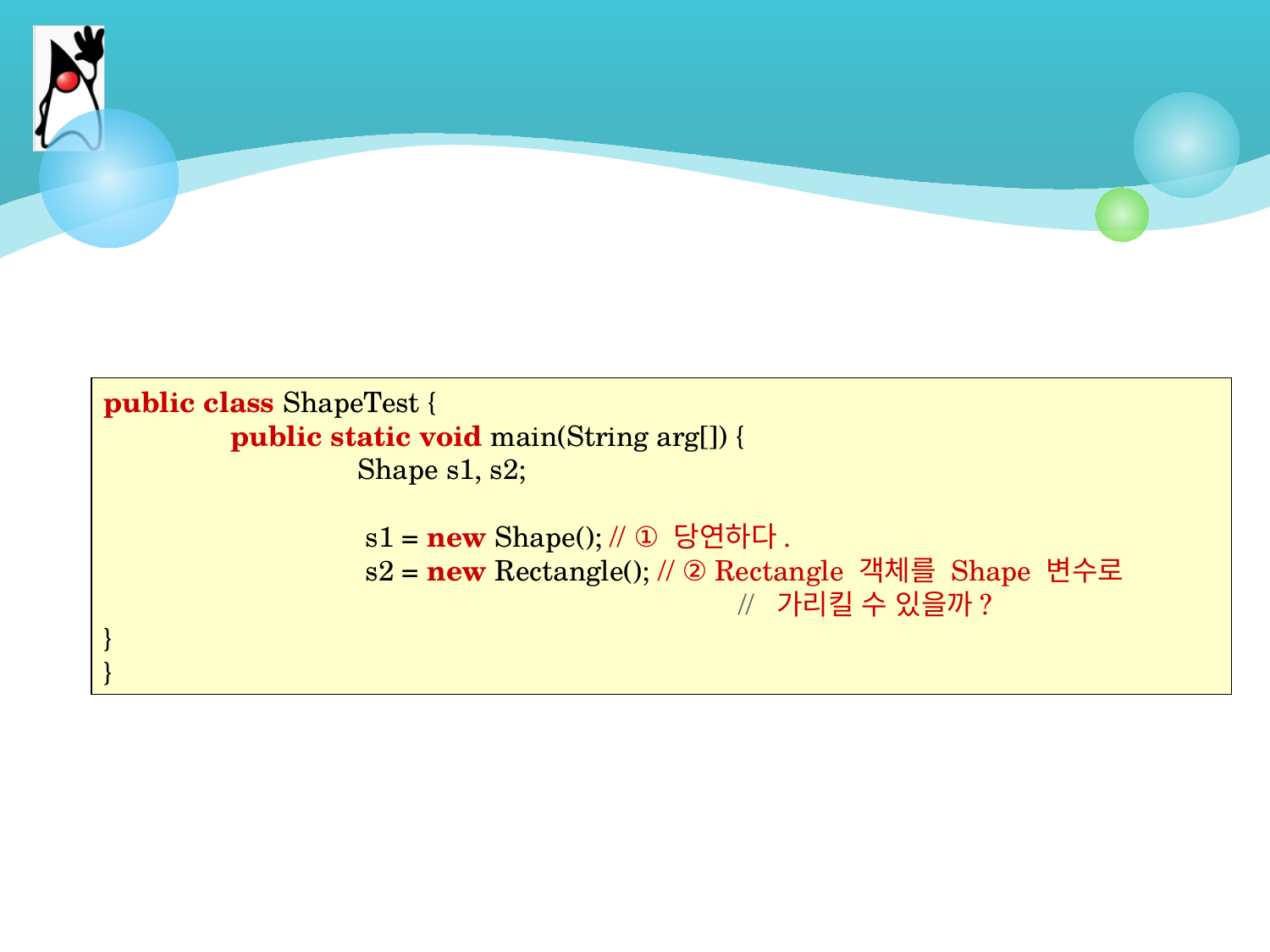

#
public class ShapeTest {
	public static void main(String arg[]) {
		Shape s1, s2;

		 s1 = new Shape(); // ① 당연하다.
		 s2 = new Rectangle(); // ② Rectangle 객체를 Shape 변수로
					//  가리킬 수 있을까?
}
}